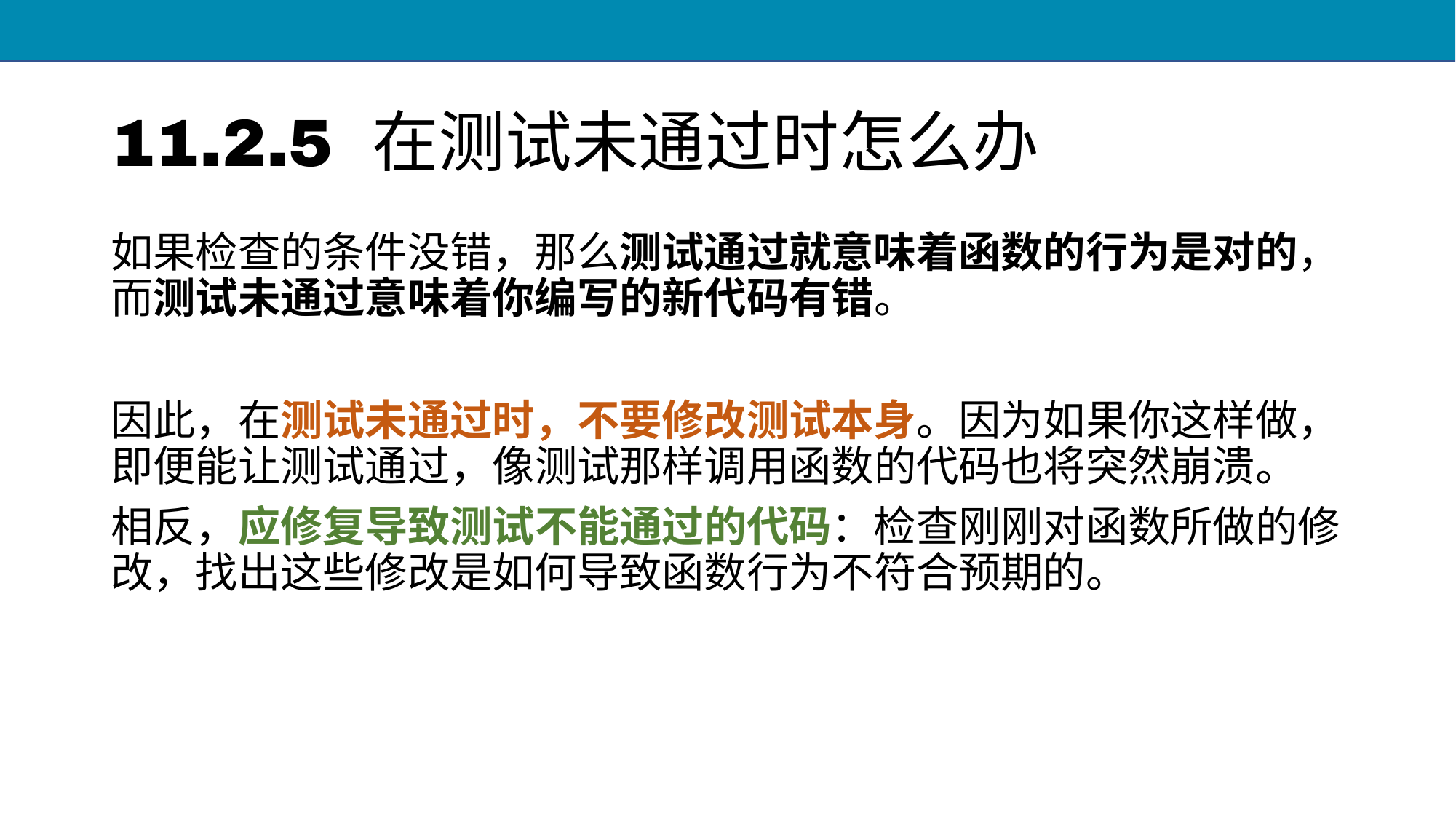

# 11.2.5 在测试未通过时怎么办
如果检查的条件没错，那么测试通过就意味着函数的行为是对的，而测试未通过意味着你编写的新代码有错。

因此，在测试未通过时，不要修改测试本身。因为如果你这样做，即便能让测试通过，像测试那样调用函数的代码也将突然崩溃。
相反，应修复导致测试不能通过的代码：检查刚刚对函数所做的修改，找出这些修改是如何导致函数行为不符合预期的。